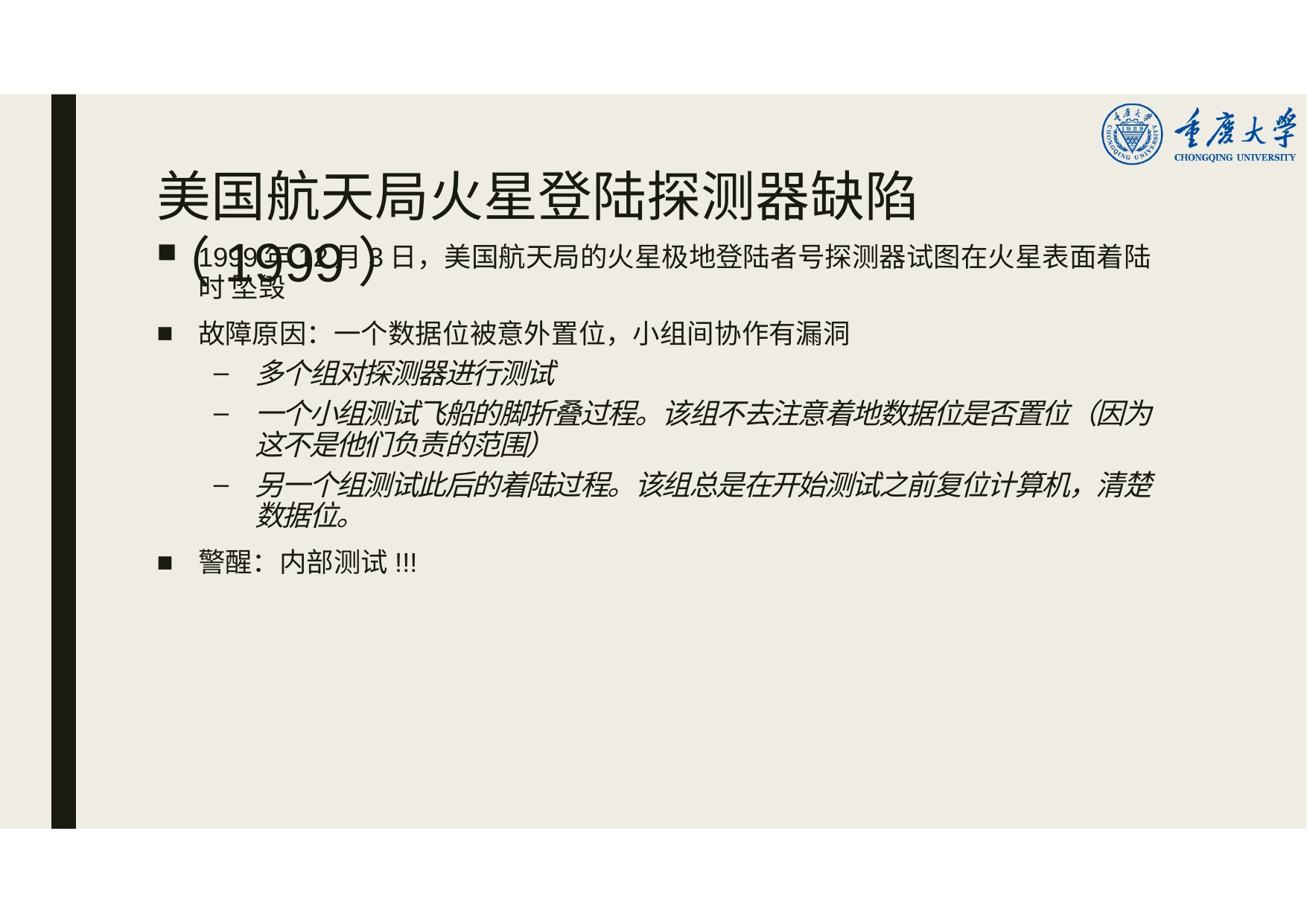

# 美国航天局火星登陆探测器缺陷（1999）
1999年12月3日，美国航天局的火星极地登陆者号探测器试图在火星表面着陆时 坠毁
故障原因：一个数据位被意外置位，小组间协作有漏洞
多个组对探测器进行测试
一个小组测试飞船的脚折叠过程。该组不去注意着地数据位是否置位（因为 这不是他们负责的范围）
另一个组测试此后的着陆过程。该组总是在开始测试之前复位计算机，清楚 数据位。
警醒：内部测试!!!